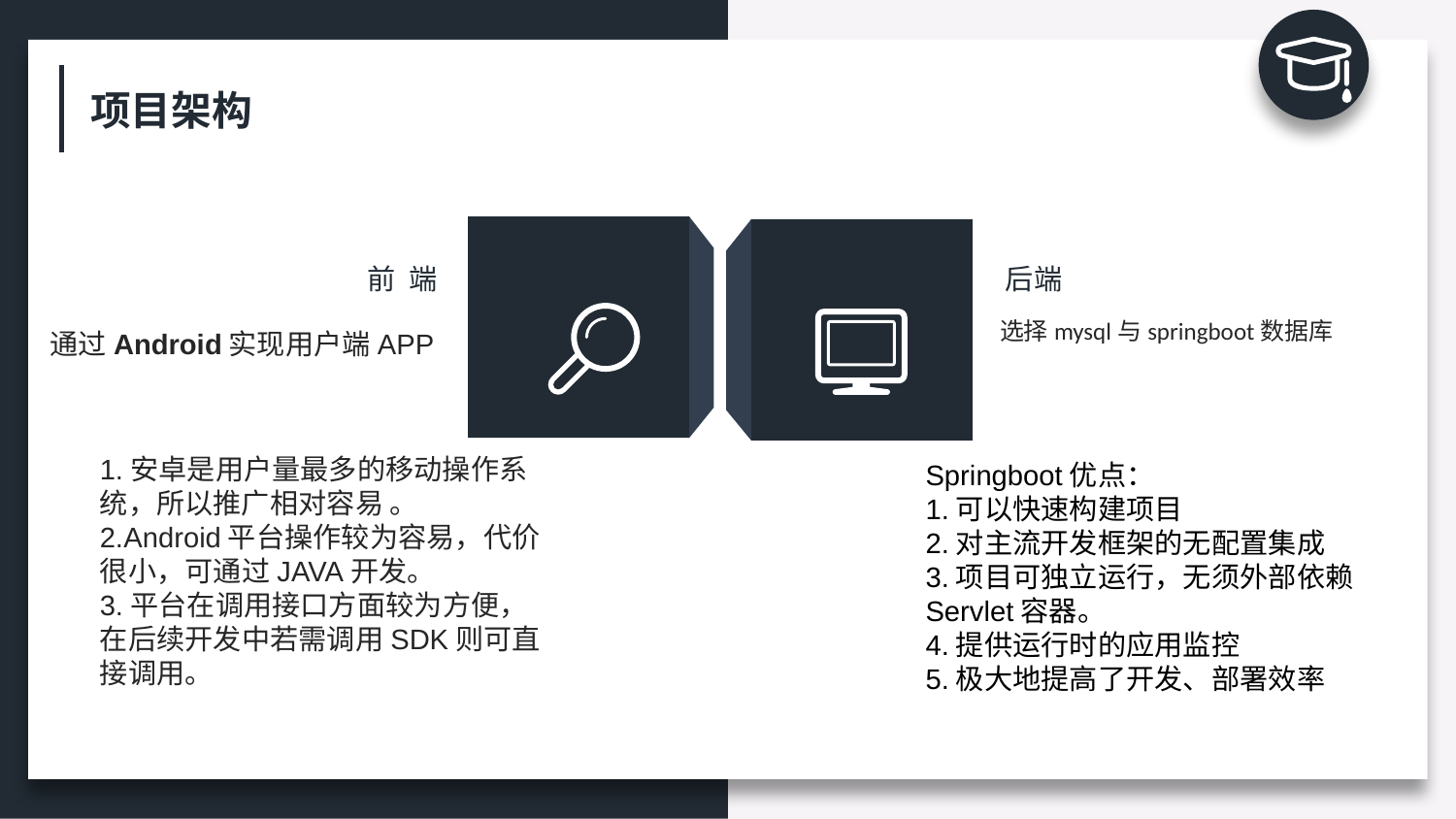

项目架构

前  端
后端

通过Android实现用户端APP

选择mysql与springboot数据库
1.安卓是用户量最多的移动操作系统，所以推广相对容易 。
2.Android平台操作较为容易，代价很小，可通过JAVA开发。
3.平台在调用接口方面较为方便，在后续开发中若需调用SDK则可直接调用。
Springboot优点：
1.可以快速构建项目
2.对主流开发框架的无配置集成
3.项目可独立运行，无须外部依赖Servlet容器。
4.提供运行时的应用监控
5.极大地提高了开发、部署效率